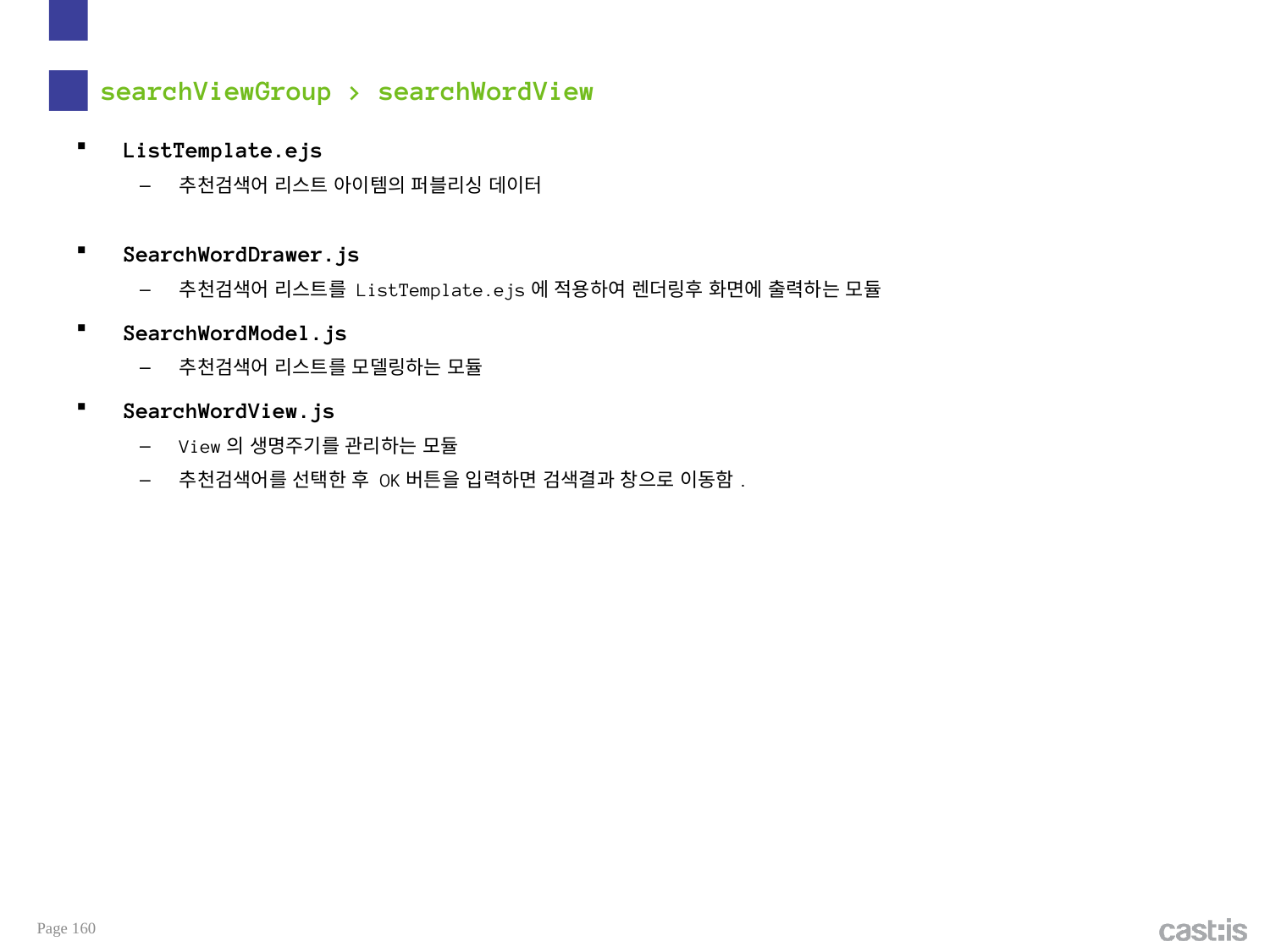

# searchViewGroup > searchWordView
ListTemplate.ejs
추천검색어 리스트 아이템의 퍼블리싱 데이터

SearchWordDrawer.js
추천검색어 리스트를 ListTemplate.ejs에 적용하여 렌더링후 화면에 출력하는 모듈

SearchWordModel.js
추천검색어 리스트를 모델링하는 모듈

SearchWordView.js
View의 생명주기를 관리하는 모듈
추천검색어를 선택한 후 OK버튼을 입력하면 검색결과 창으로 이동함.

Page 160